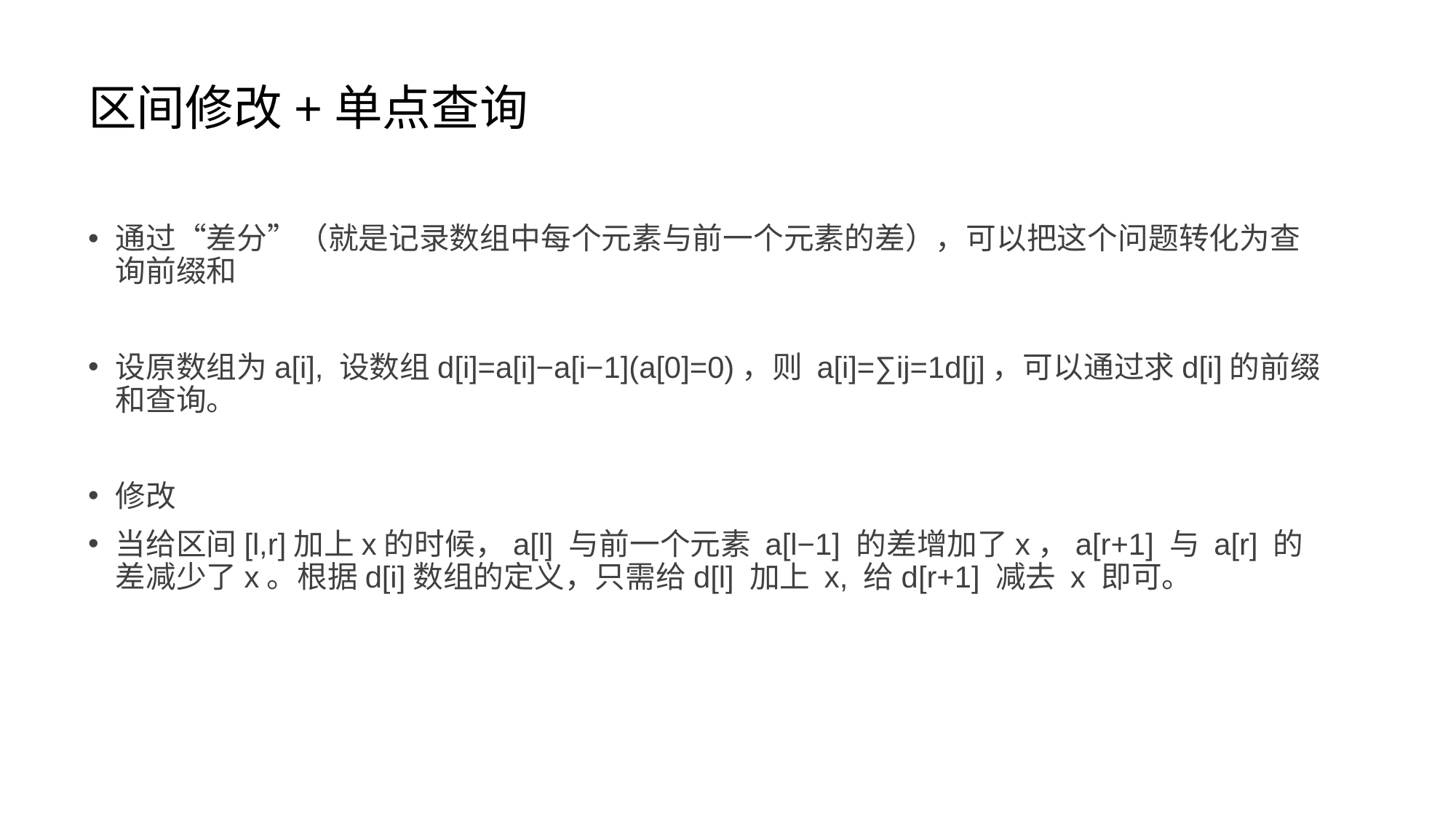

# 区间修改+单点查询
通过“差分”（就是记录数组中每个元素与前一个元素的差），可以把这个问题转化为查询前缀和

设原数组为a[i], 设数组d[i]=a[i]−a[i−1](a[0]=0)，则 a[i]=∑ij=1d[j]，可以通过求d[i]的前缀和查询。

修改
当给区间[l,r]加上x的时候，a[l] 与前一个元素 a[l−1] 的差增加了x，a[r+1] 与 a[r] 的差减少了x。根据d[i]数组的定义，只需给d[l] 加上 x, 给d[r+1] 减去 x 即可。